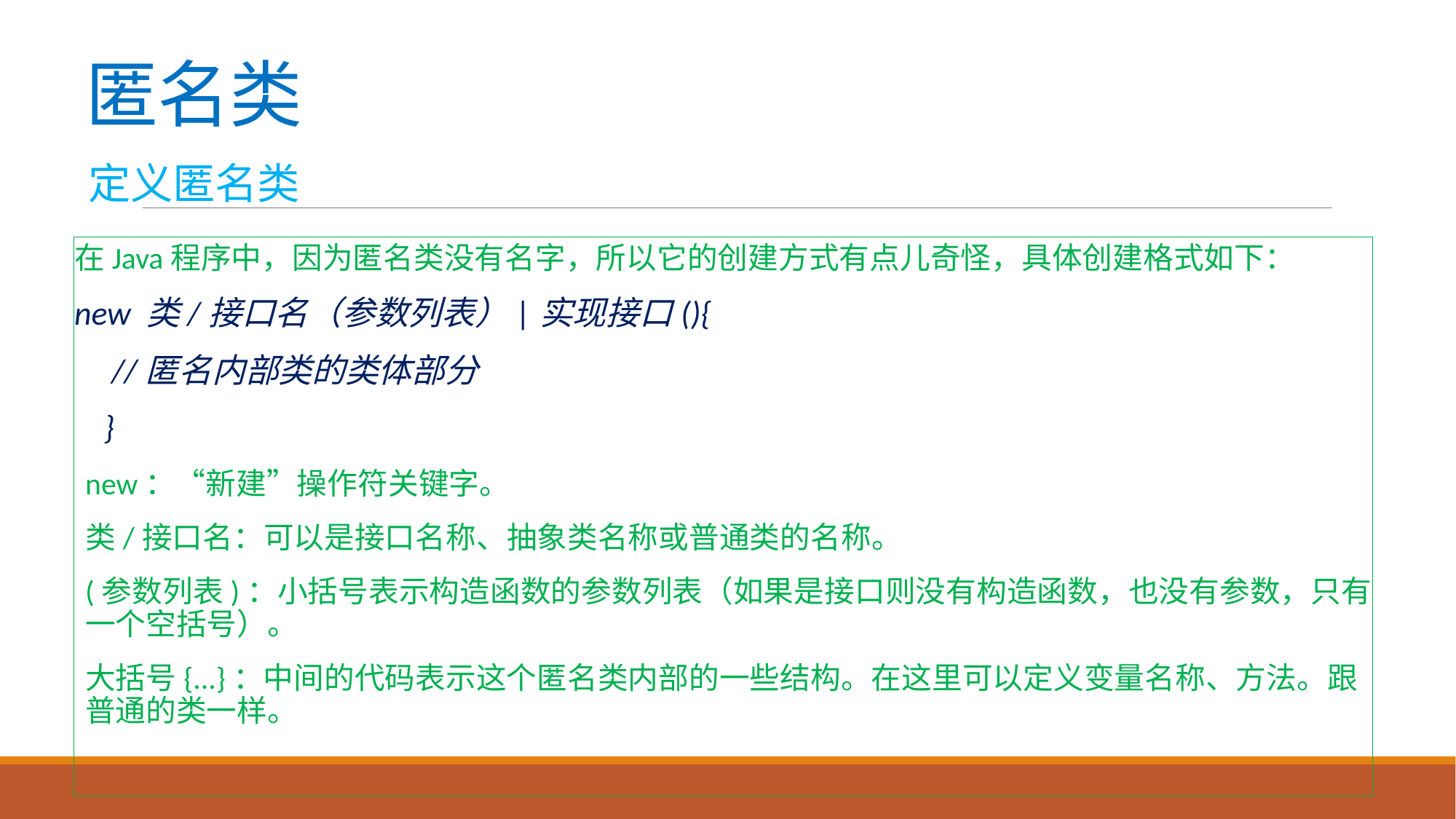

# 匿名类
定义匿名类
在Java程序中，因为匿名类没有名字，所以它的创建方式有点儿奇怪，具体创建格式如下：
new 类/接口名（参数列表）|实现接口(){
     //匿名内部类的类体部分
    }
new：“新建”操作符关键字。
类/接口名：可以是接口名称、抽象类名称或普通类的名称。
(参数列表)：小括号表示构造函数的参数列表（如果是接口则没有构造函数，也没有参数，只有一个空括号）。
大括号{...}：中间的代码表示这个匿名类内部的一些结构。在这里可以定义变量名称、方法。跟普通的类一样。